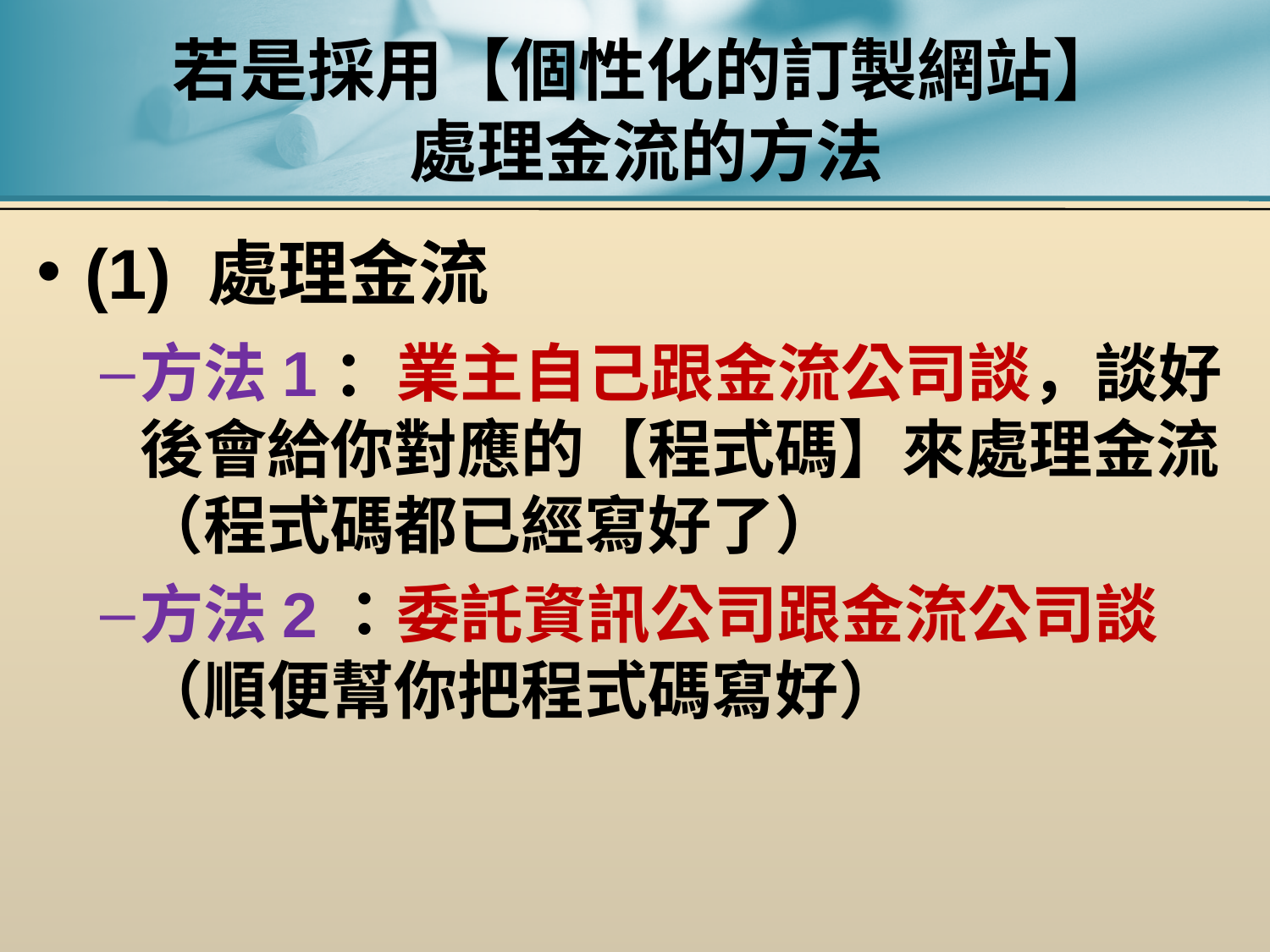

# 若是採用【個性化的訂製網站】 處理金流的方法
(1) 處理金流
方法1：業主自己跟金流公司談，談好後會給你對應的【程式碼】來處理金流（程式碼都已經寫好了）
方法2：委託資訊公司跟金流公司談（順便幫你把程式碼寫好）